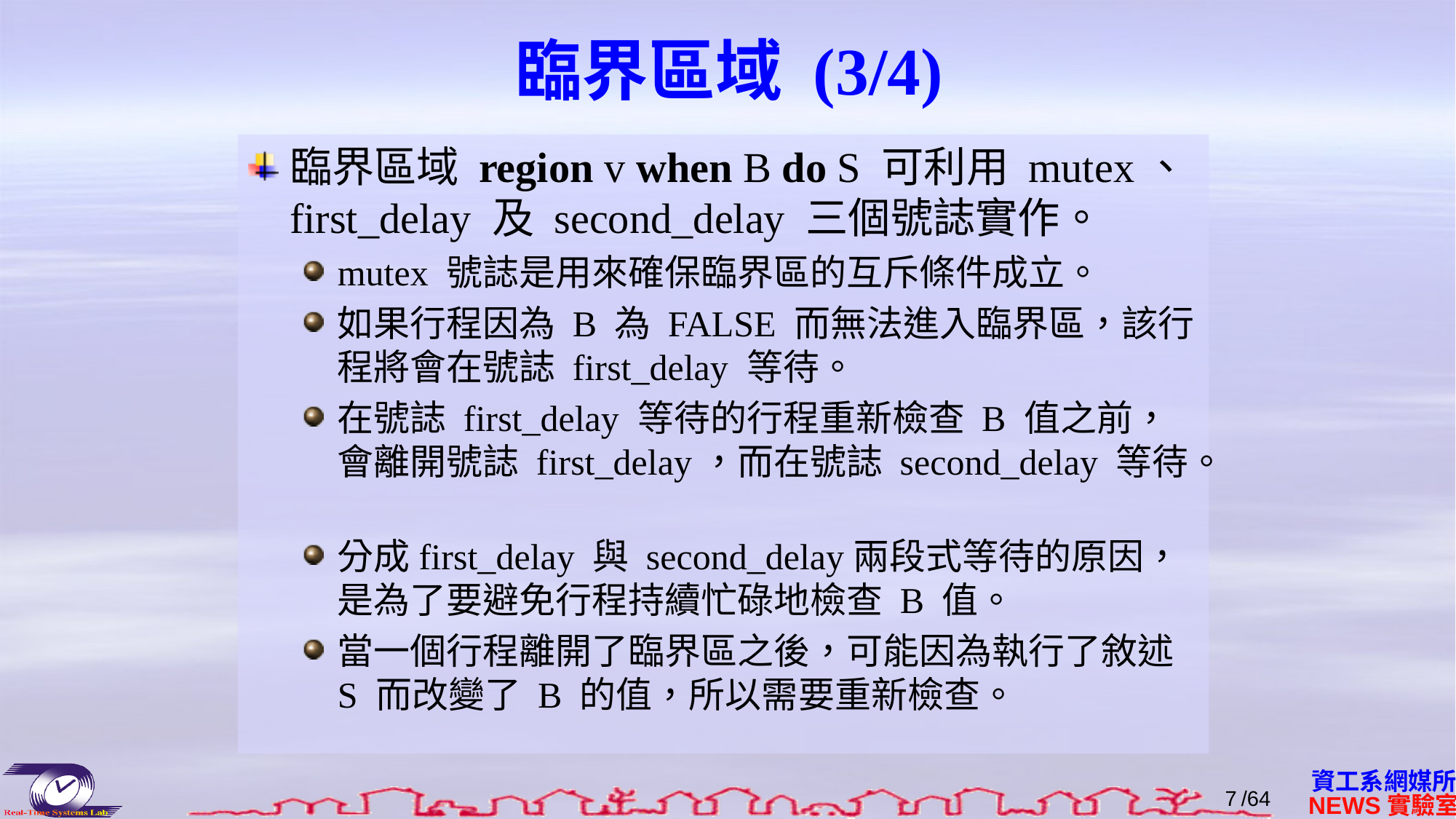

# 臨界區域 (3/4)
臨界區域 region v when B do S 可利用 mutex、first_delay 及 second_delay 三個號誌實作。
mutex 號誌是用來確保臨界區的互斥條件成立。
如果行程因為 B 為 FALSE 而無法進入臨界區，該行程將會在號誌 first_delay 等待。
在號誌 first_delay 等待的行程重新檢查 B 值之前，會離開號誌 first_delay，而在號誌 second_delay 等待。
分成first_delay 與 second_delay兩段式等待的原因，是為了要避免行程持續忙碌地檢查 B 值。
當一個行程離開了臨界區之後，可能因為執行了敘述 S 而改變了 B 的值，所以需要重新檢查。
7
/64